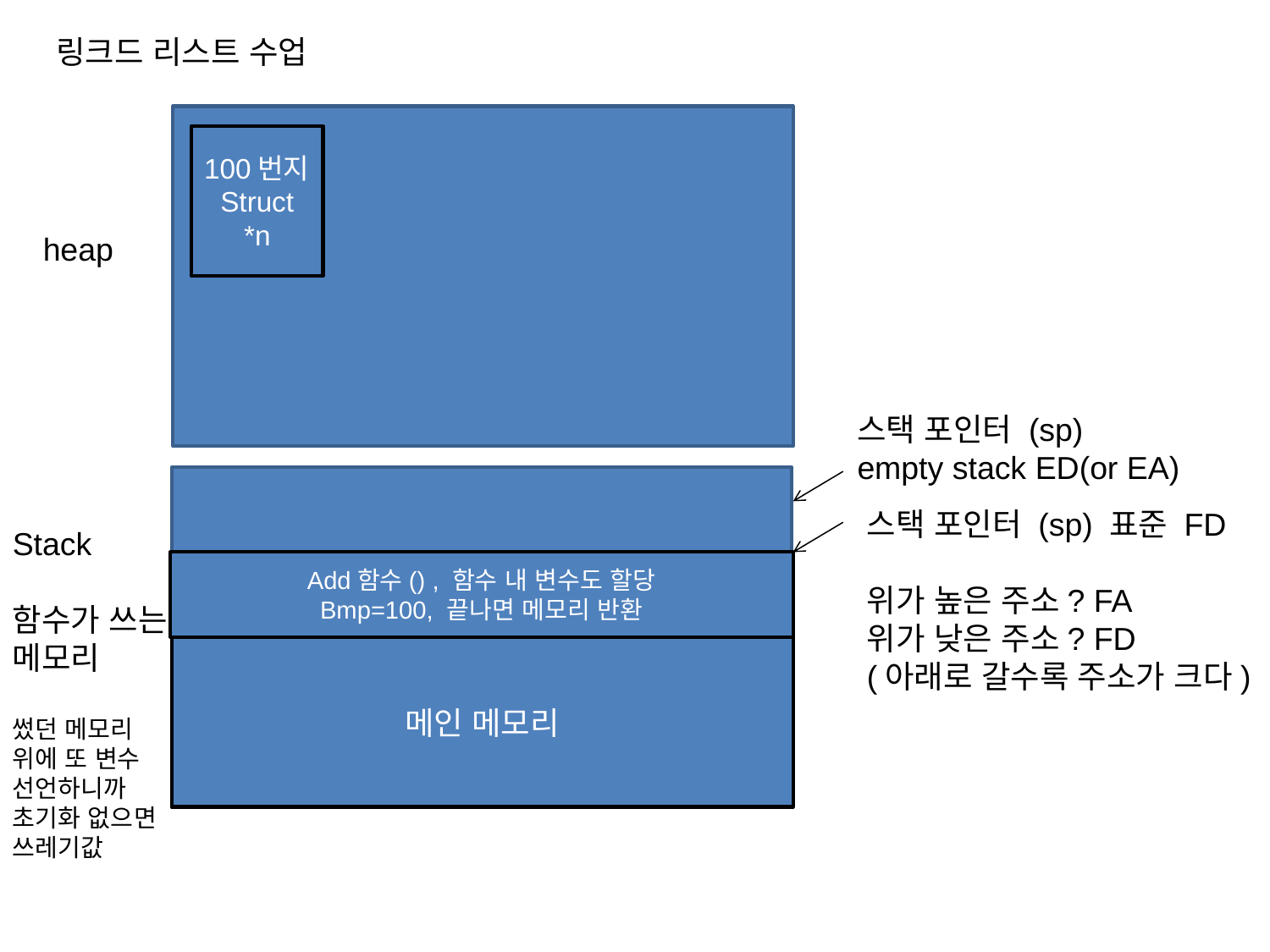

링크드 리스트 수업

100번지Struct *n
heap
스택 포인터 (sp)
empty stack ED(or EA)

스택 포인터 (sp) 표준 FD

위가 높은 주소? FA
위가 낮은 주소? FD
(아래로 갈수록 주소가 크다)
Stack

함수가 쓰는 메모리

썼던 메모리 위에 또 변수 선언하니까 초기화 없으면 쓰레기값
Add함수() , 함수 내 변수도 할당
Bmp=100, 끝나면 메모리 반환
메인 메모리